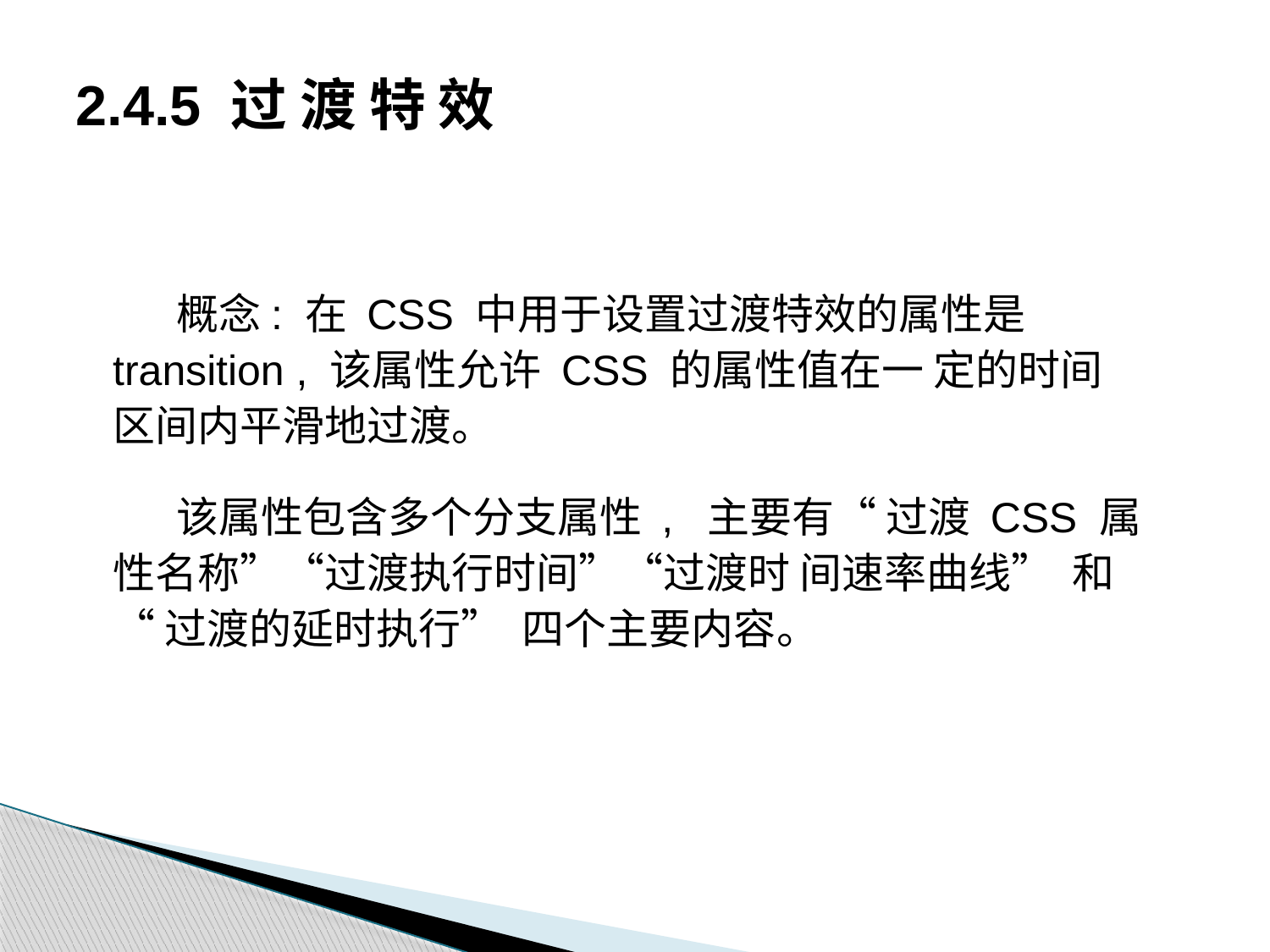

# 2.4.5 过 渡 特 效
概念: 在 CSS 中用于设置过渡特效的属性是 transition , 该属性允许 CSS 的属性值在一 定的时间区间内平滑地过渡。
该属性包含多个分支属性 ,  主要有“ 过渡 CSS 属性名称”“过渡执行时间”“过渡时 间速率曲线”  和“ 过渡的延时执行”  四个主要内容。